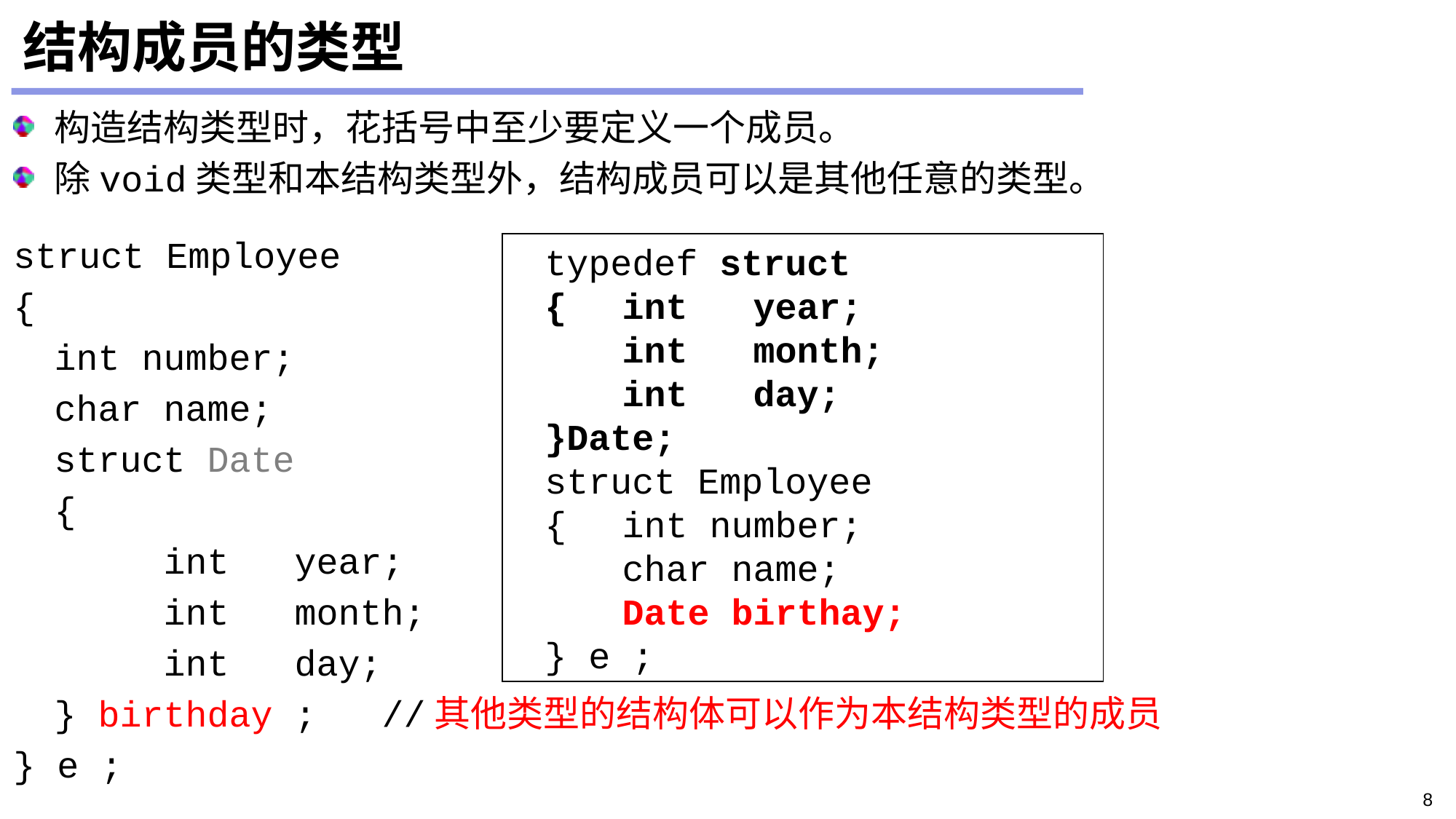

# 结构成员的类型
构造结构类型时，花括号中至少要定义一个成员。
除void类型和本结构类型外，结构成员可以是其他任意的类型。

struct Employee
{
	int number;
	char name;
	struct Date
	{
		int   year;
		int   month;
		int   day;
	} birthday ;	//其他类型的结构体可以作为本结构类型的成员
} e ;

typedef struct
{	int   year;
	int   month;
	int   day;
}Date;
struct Employee
{	int number;
	char name;
	Date birthay;
} e ;
8